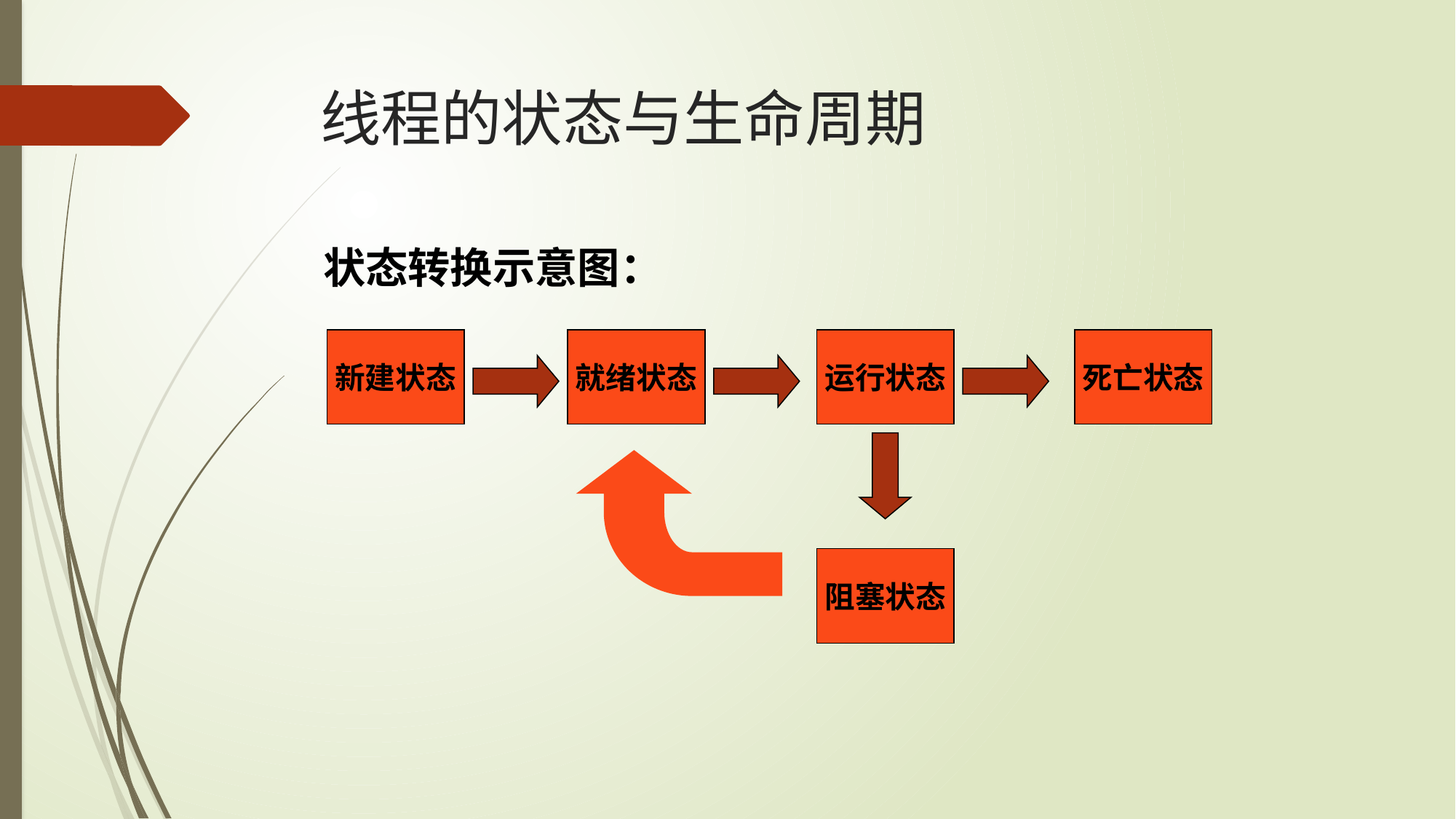

# 线程的状态与生命周期
状态转换示意图：
新建状态
就绪状态
运行状态
死亡状态

阻塞状态